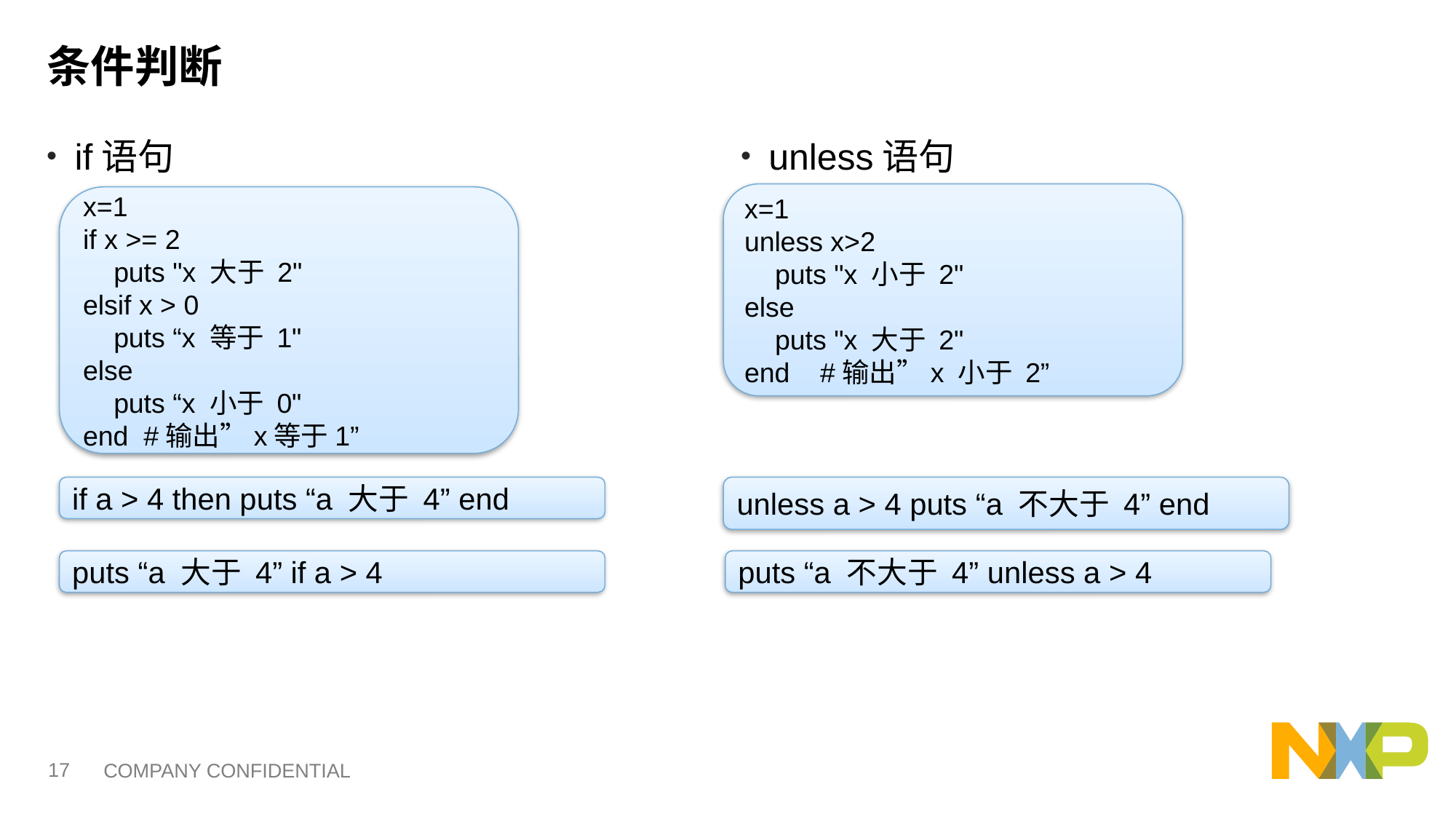

# 条件判断
if语句
unless语句
x=1
unless x>2
    puts "x 小于 2"
else
    puts "x 大于 2"
end    #输出”x 小于 2”
x=1
if x >= 2
    puts "x 大于 2"
elsif x > 0
    puts “x 等于 1"
else
    puts “x 小于 0"
end  #输出”x等于1”
if a > 4 then puts “a 大于 4” end
unless a > 4 puts “a 不大于 4” end
puts “a 大于 4” if a > 4
puts “a 不大于 4” unless a > 4